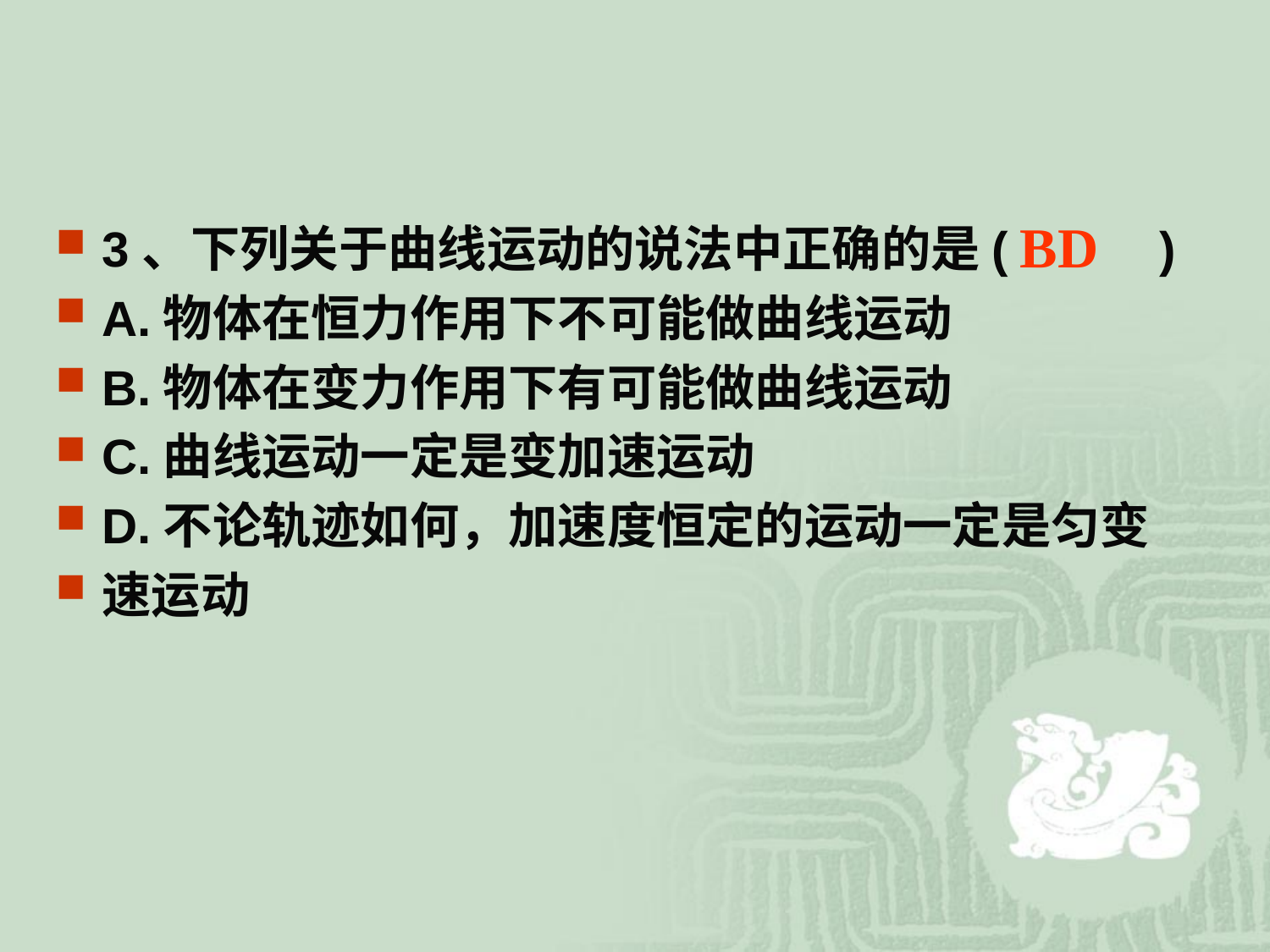

BD
3、下列关于曲线运动的说法中正确的是(           )
A.物体在恒力作用下不可能做曲线运动
B.物体在变力作用下有可能做曲线运动
C.曲线运动一定是变加速运动
D.不论轨迹如何，加速度恒定的运动一定是匀变
速运动